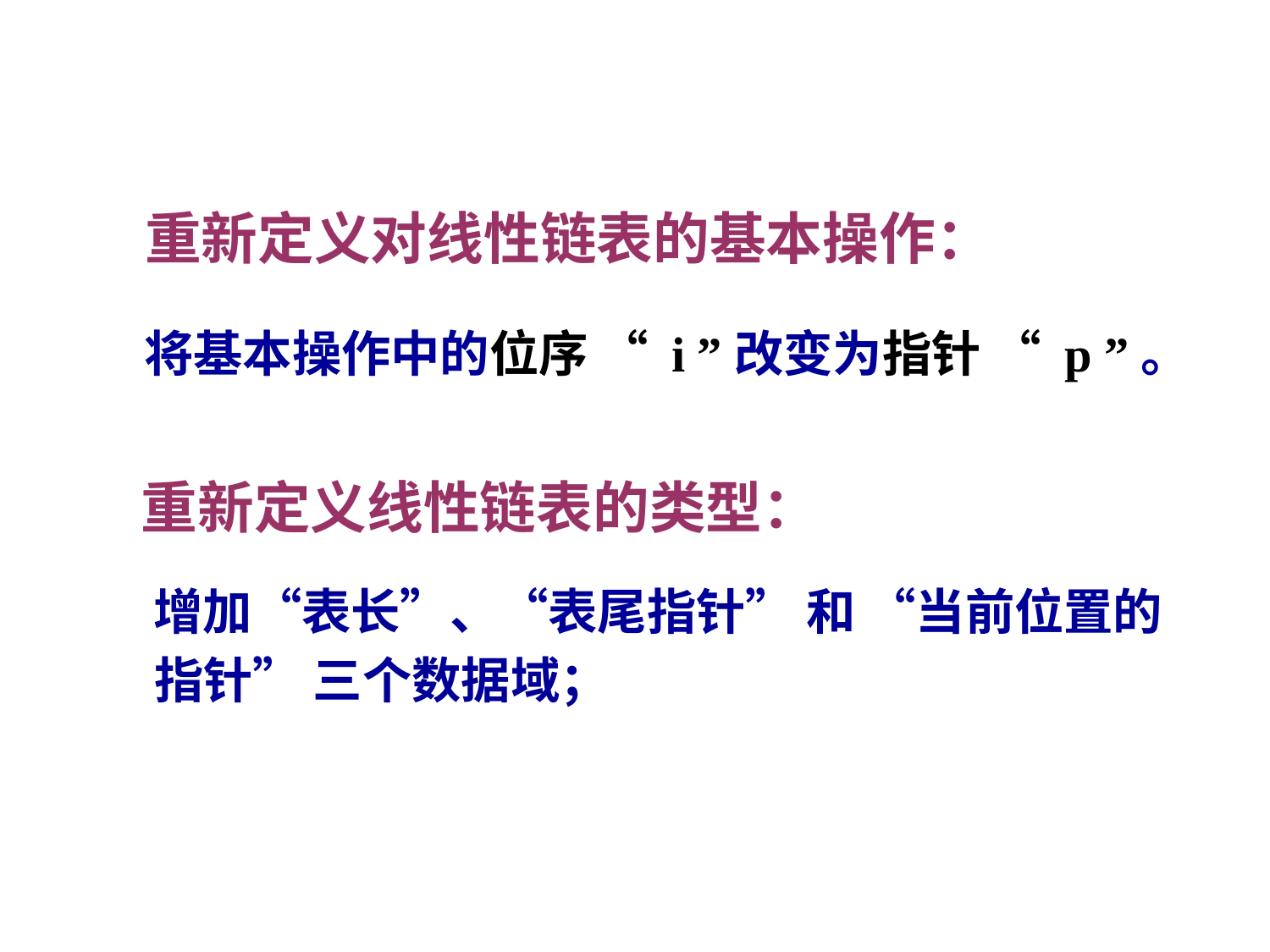

重新定义对线性链表的基本操作：
      将基本操作中的位序 “ i ”改变为指针 “ p ”。
  重新定义线性链表的类型：
        增加“表长”、“表尾指针” 和 “当前位置的
        指针” 三个数据域；